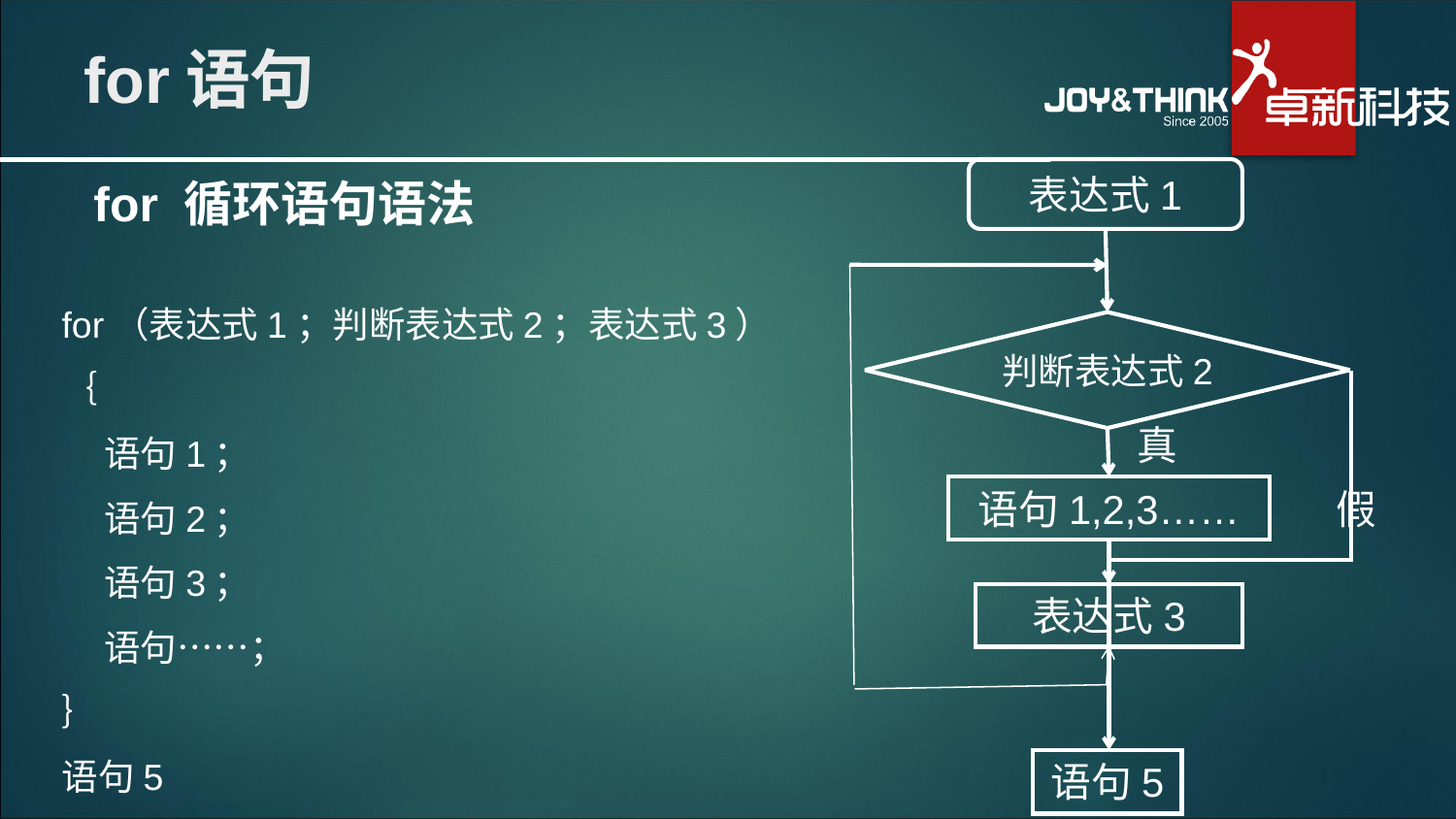

# for语句
for 循环语句语法
表达式1
判断表达式2
真
假
语句1,2,3……
表达式3
语句5
for（表达式1；判断表达式2；表达式3）
｛
	语句1；
	语句2；
	语句3；
	语句……；
｝
语句5